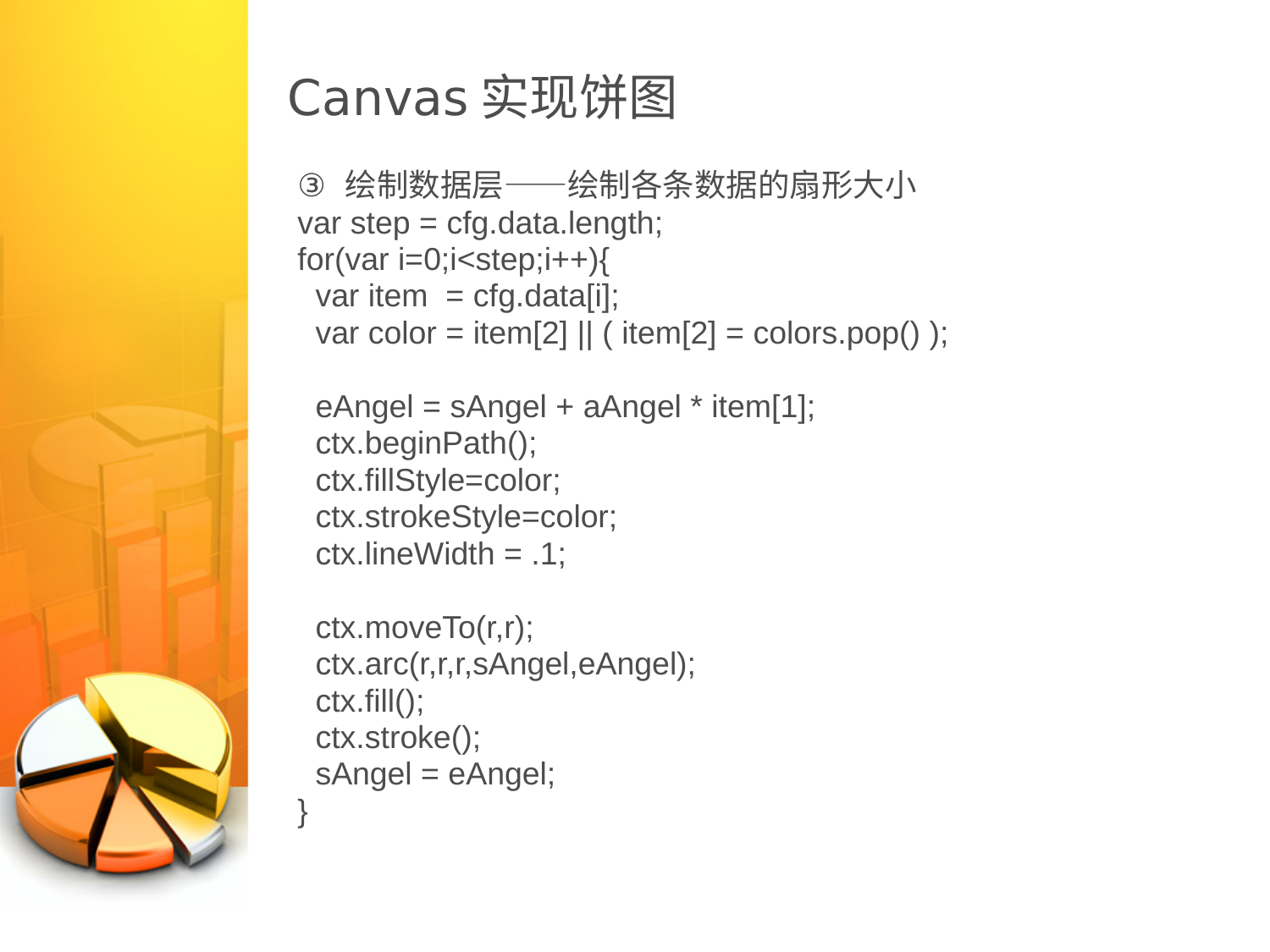

# Canvas实现饼图
绘制数据层——绘制各条数据的扇形大小
var step = cfg.data.length;
for(var i=0;i<step;i++){
  var item  = cfg.data[i];
  var color = item[2] || ( item[2] = colors.pop() );

  eAngel = sAngel + aAngel * item[1];
  ctx.beginPath();
  ctx.fillStyle=color;
  ctx.strokeStyle=color;
  ctx.lineWidth = .1;

  ctx.moveTo(r,r);
  ctx.arc(r,r,r,sAngel,eAngel);
  ctx.fill();
  ctx.stroke();
  sAngel = eAngel;
}

PPT模板下载：www.1ppt.com/moban/     行业PPT模板：www.1ppt.com/hangye/
节日PPT模板：www.1ppt.com/jieri/           PPT素材下载：www.1ppt.com/sucai/
PPT背景图片：www.1ppt.com/beijing/      PPT图表下载：www.1ppt.com/tubiao/
优秀PPT下载：www.1ppt.com/xiazai/        PPT教程： www.1ppt.com/powerpoint/
Word教程： www.1ppt.com/word/              Excel教程：www.1ppt.com/excel/
资料下载：www.1ppt.com/ziliao/                PPT课件下载：www.1ppt.com/kejian/
范文下载：www.1ppt.com/fanwen/             试卷下载：www.1ppt.com/shiti/
教案下载：www.1ppt.com/jiaoan/        PPT论坛：www.1ppt.cn